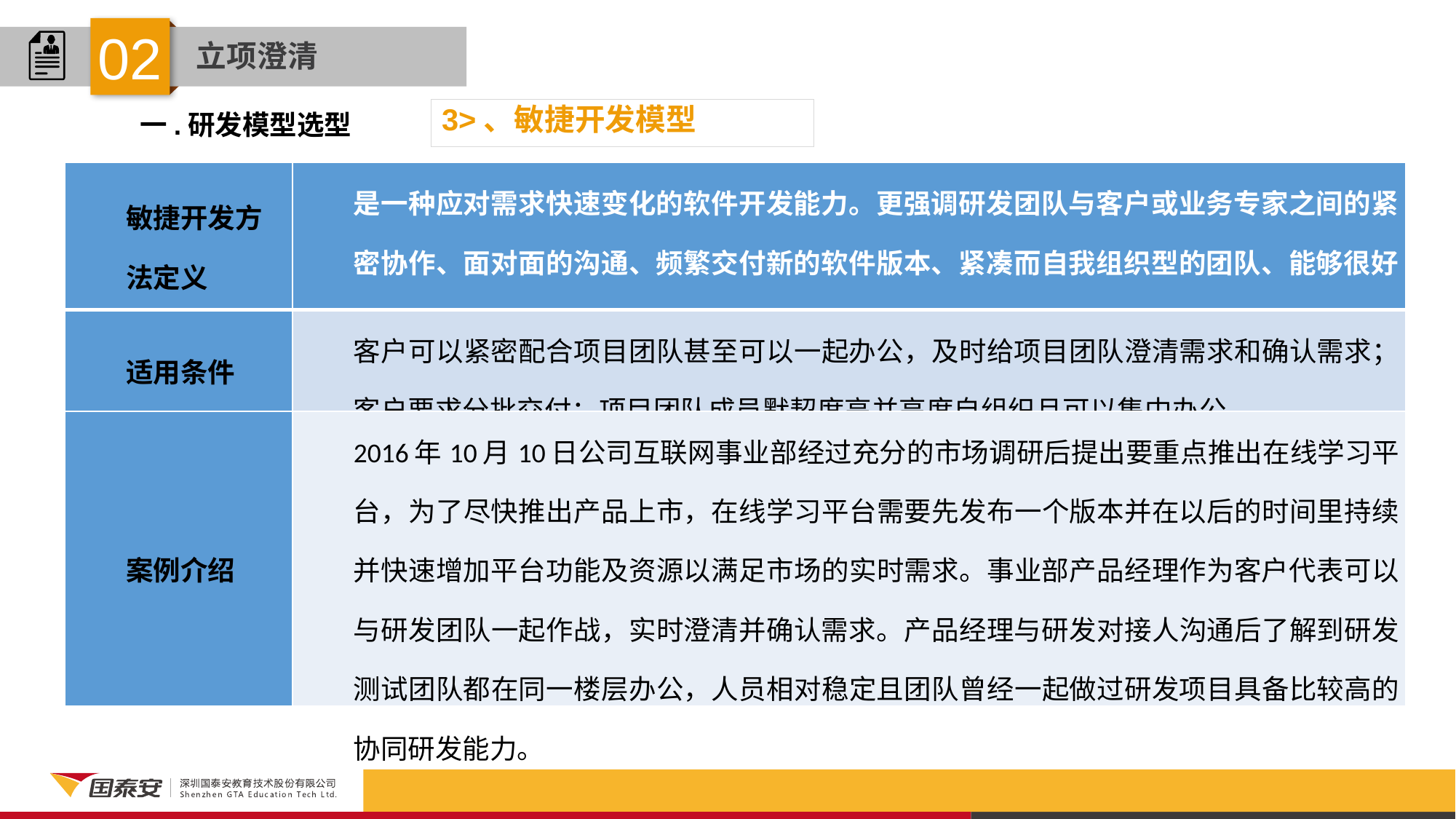

02

立项澄清

3>、敏捷开发模型
一.研发模型选型
| 敏捷开发方法定义 | 是一种应对需求快速变化的软件开发能力。更强调研发团队与客户或业务专家之间的紧密协作、面对面的沟通、频繁交付新的软件版本、紧凑而自我组织型的团队、能够很好地适应需求变化的代码编写和团队组织方法，也更注重人的作用。 |
| --- | --- |
| 适用条件 | 客户可以紧密配合项目团队甚至可以一起办公，及时给项目团队澄清需求和确认需求；客户要求分批交付；项目团队成员默契度高并高度自组织且可以集中办公。 |
| 案例介绍 | 2016年10月10日公司互联网事业部经过充分的市场调研后提出要重点推出在线学习平台，为了尽快推出产品上市，在线学习平台需要先发布一个版本并在以后的时间里持续并快速增加平台功能及资源以满足市场的实时需求。事业部产品经理作为客户代表可以与研发团队一起作战，实时澄清并确认需求。产品经理与研发对接人沟通后了解到研发测试团队都在同一楼层办公，人员相对稳定且团队曾经一起做过研发项目具备比较高的协同研发能力。 |